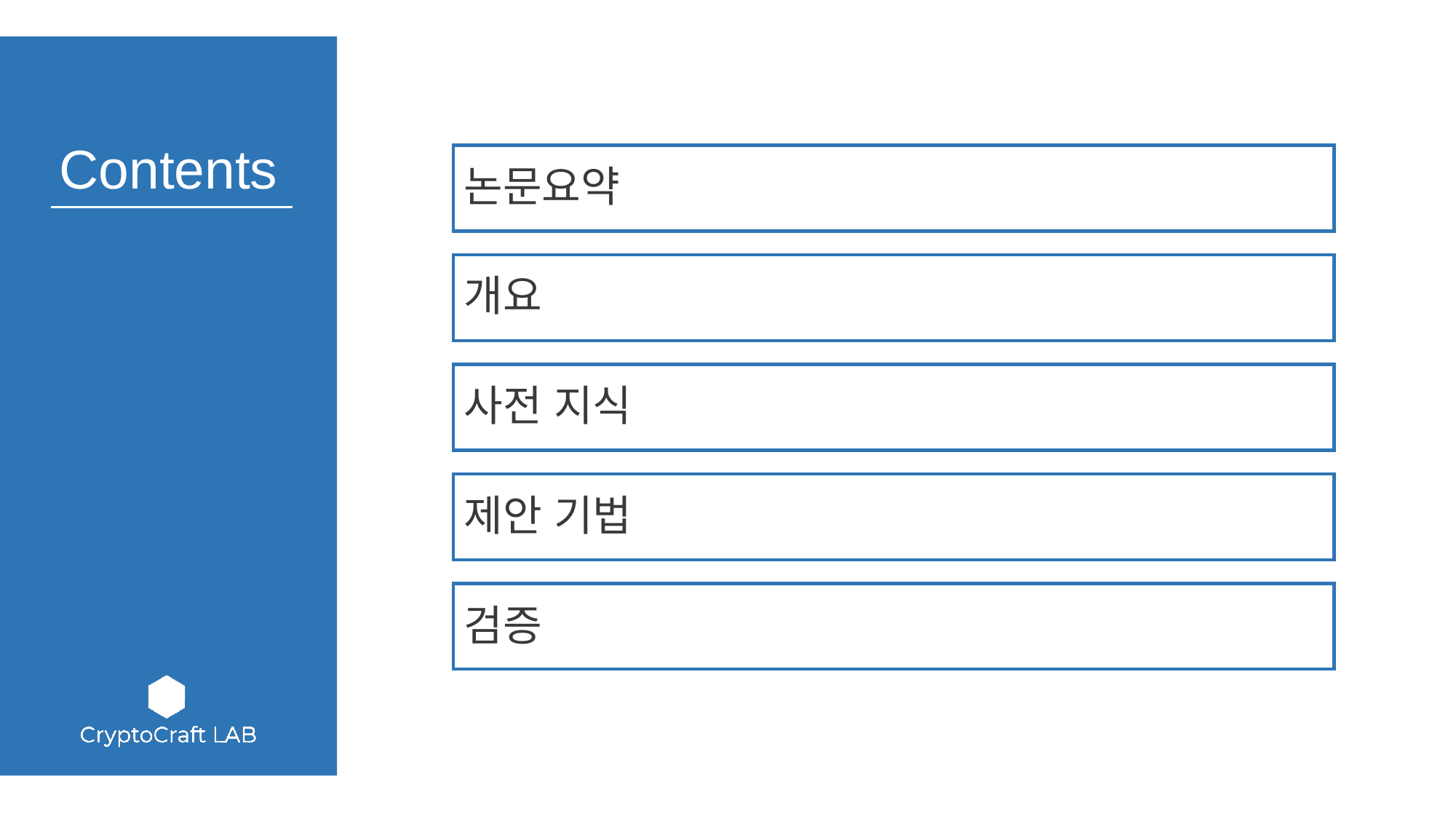

논문요약
개요
사전 지식
제안 기법
검증